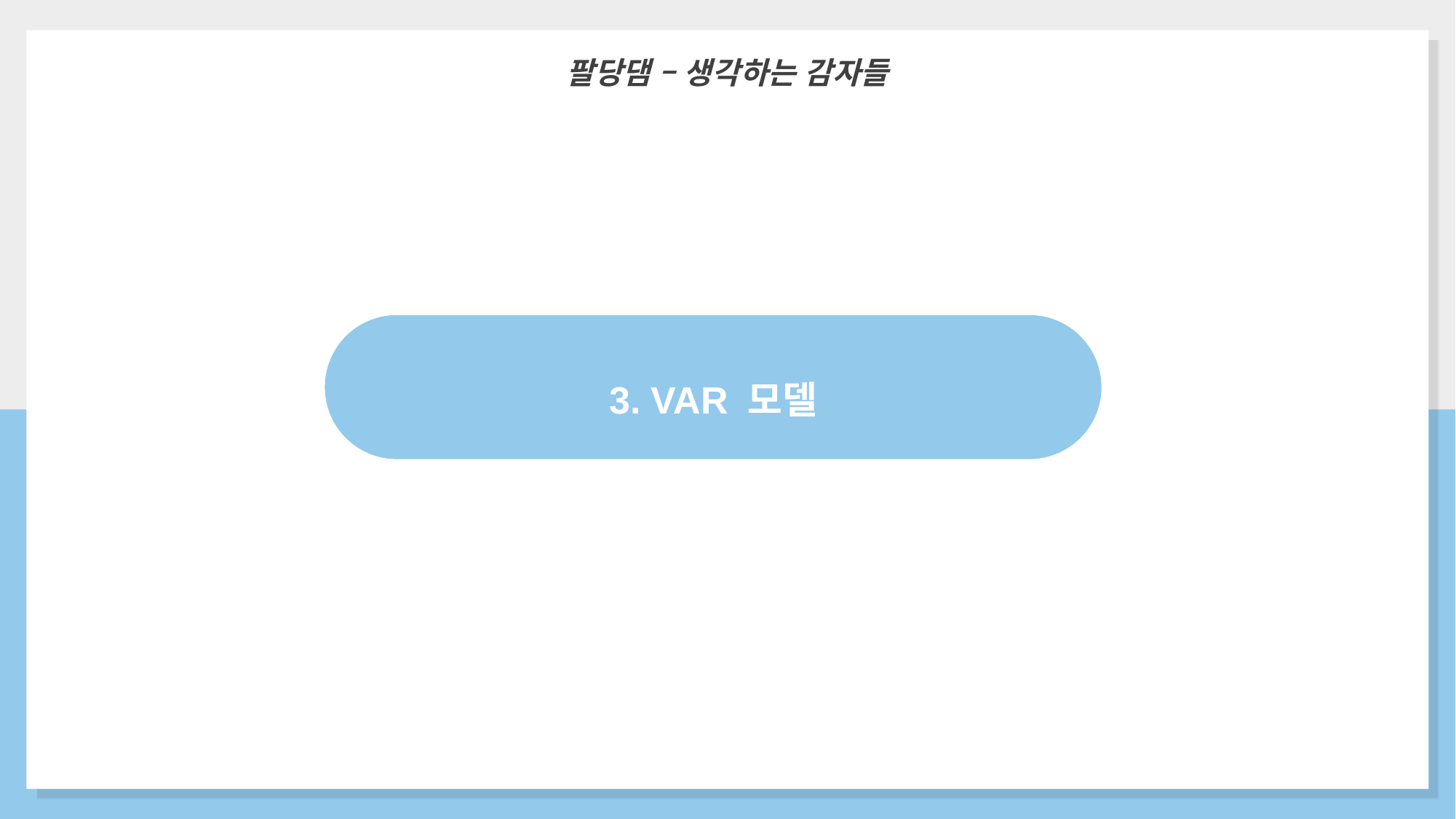

팔당댐 – 생각하는 감자들
3. VAR 모델